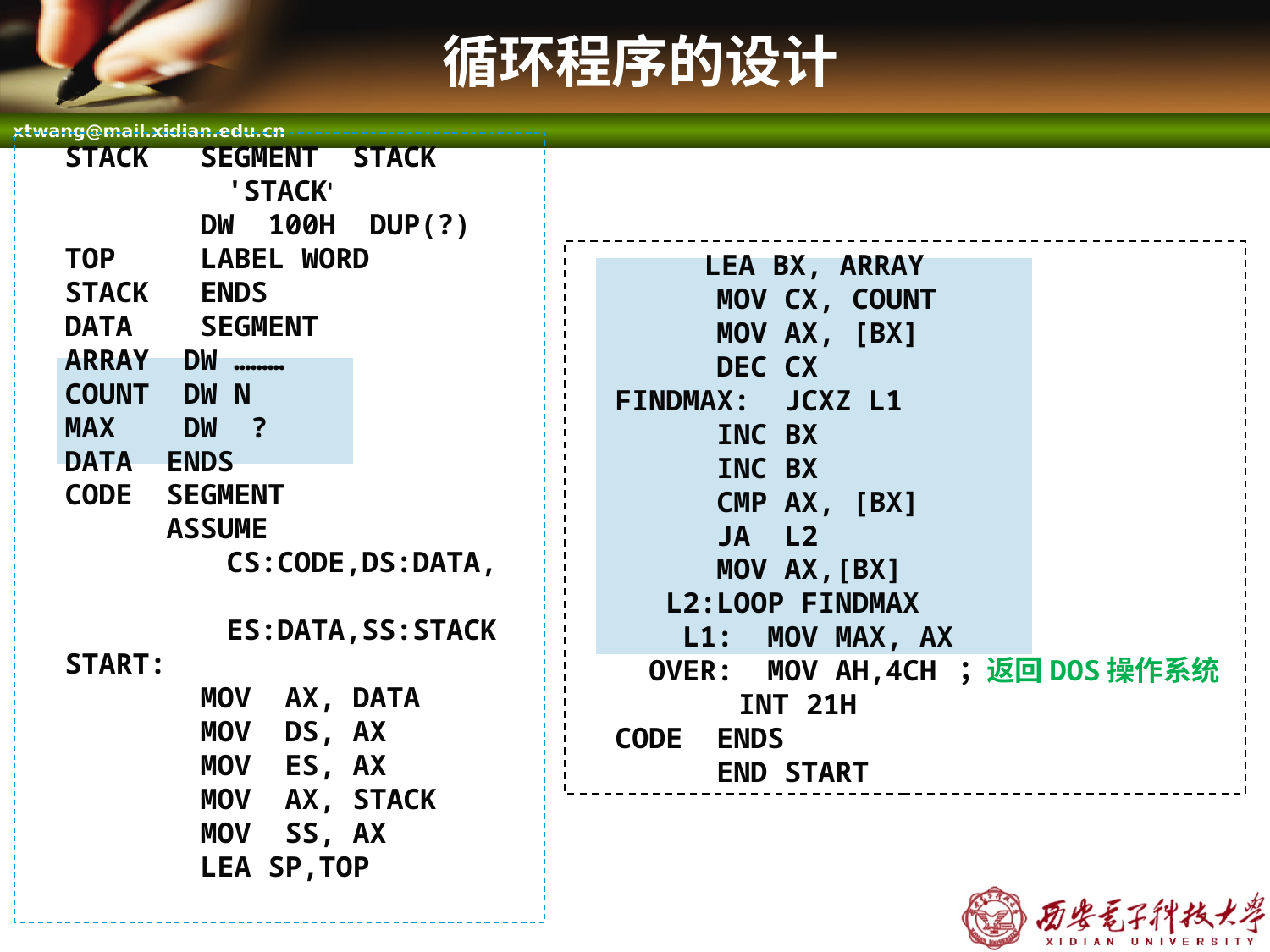

# 循环程序的设计
STACK   SEGMENT  STACK  'STACK'
        DW  100H  DUP(?)
TOP     LABEL WORD
STACK   ENDS
DATA    SEGMENT
ARRAY  DW ………
COUNT  DW N
MAX    DW  ?
DATA  ENDS
CODE  SEGMENT
      ASSUME  CS:CODE,DS:DATA,
              ES:DATA,SS:STACK
START:
        MOV  AX, DATA
        MOV  DS, AX
        MOV  ES, AX
        MOV  AX, STACK
        MOV  SS, AX
        LEA SP,TOP

	LEA BX, ARRAY
      MOV CX, COUNT
      MOV AX, [BX]
      DEC CX
FINDMAX:  JCXZ L1
      INC BX
      INC BX
      CMP AX, [BX]
      JA  L2
      MOV AX,[BX]
   L2:LOOP FINDMAX
    L1:  MOV MAX, AX
  OVER:  MOV AH,4CH	；返回DOS操作系统
	  INT 21H
CODE  ENDS
      END START